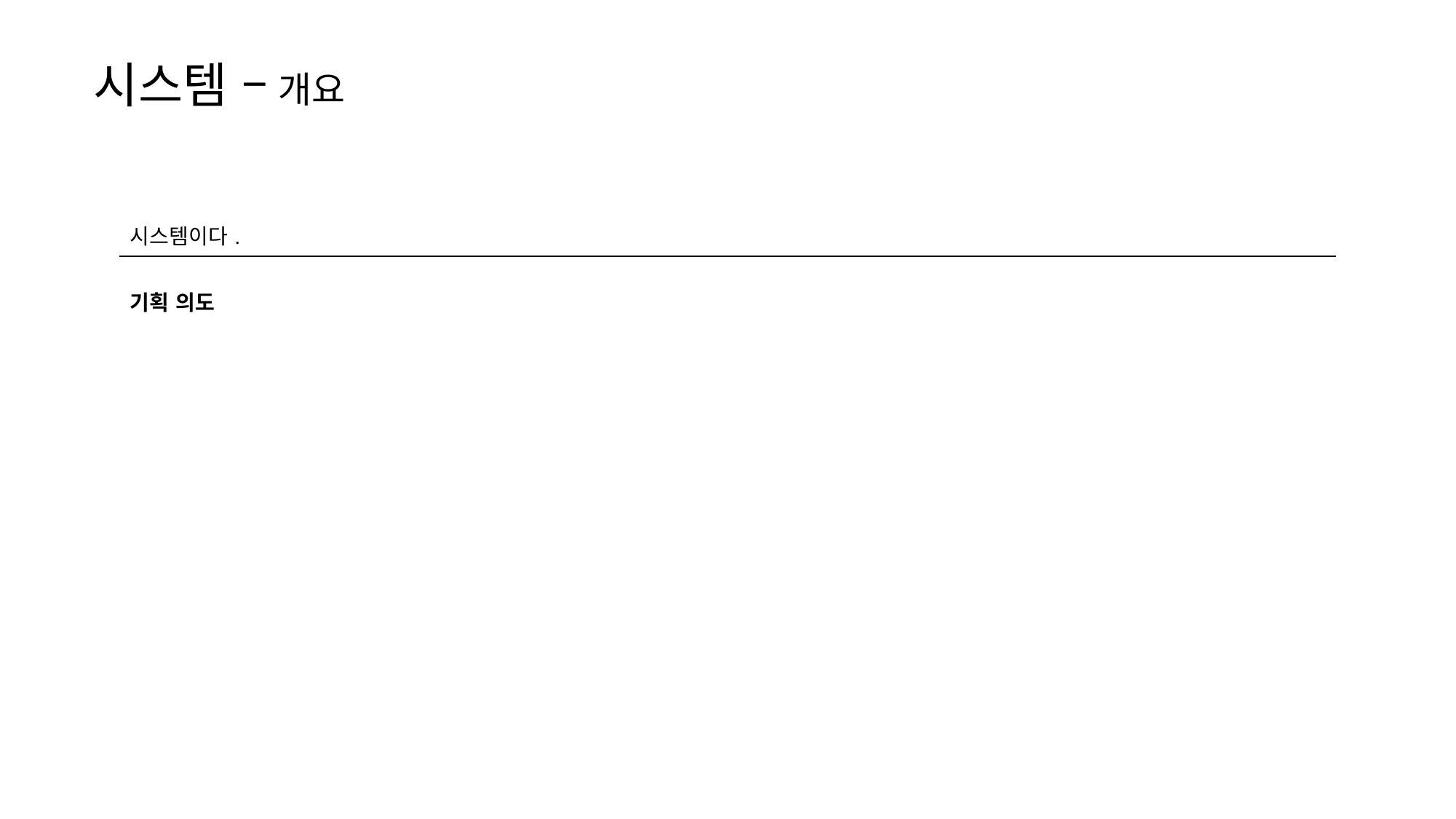

시스템 – 개요
| 시스템이다. |
| --- |
| 기획 의도 |
|  |